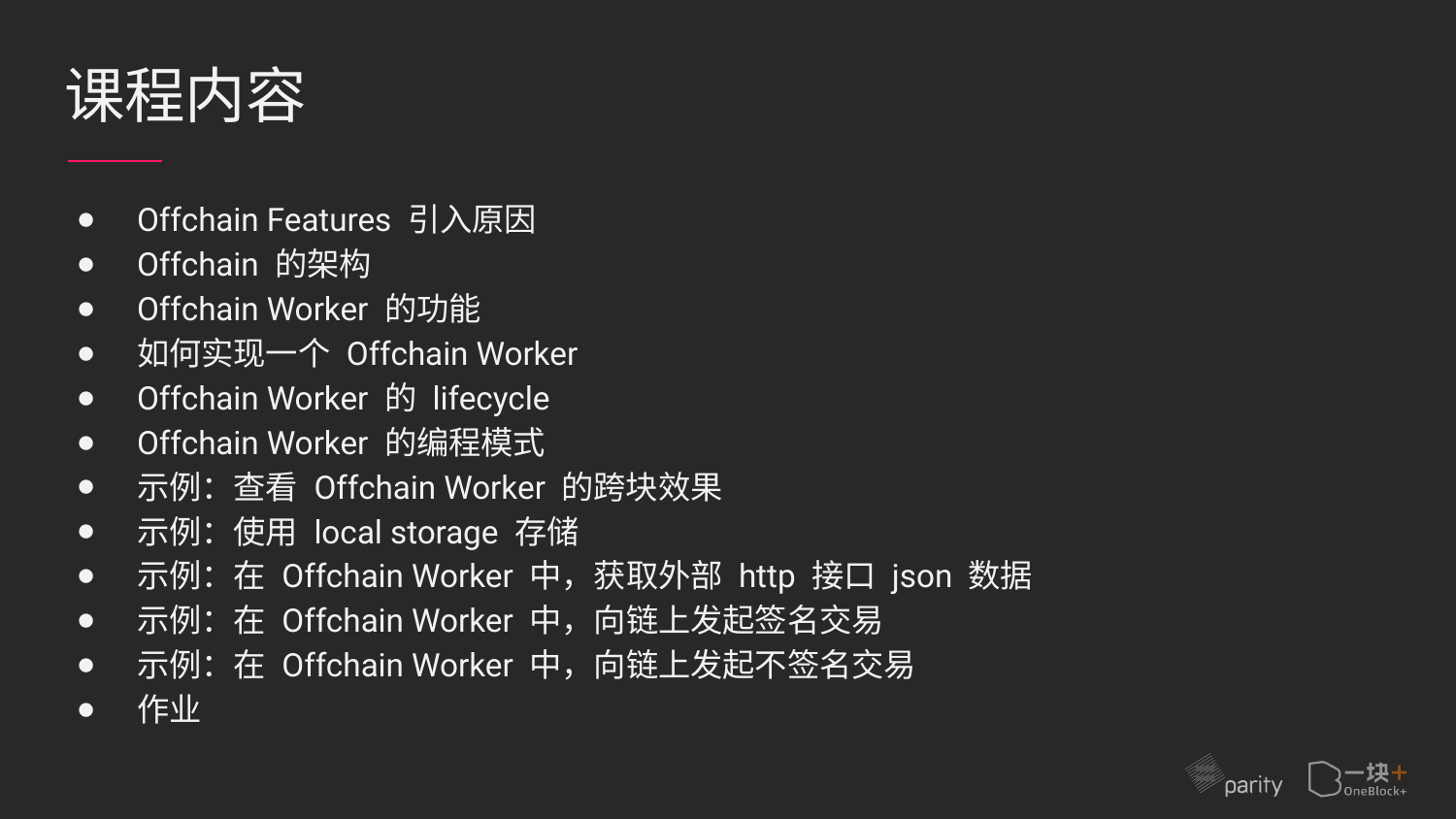

课程内容
Offchain Features 引入原因
Offchain 的架构
Offchain Worker 的功能
如何实现一个 Offchain Worker
Offchain Worker 的 lifecycle
Offchain Worker 的编程模式
示例：查看 Offchain Worker 的跨块效果
示例：使用 local storage 存储
示例：在 Offchain Worker 中，获取外部 http 接口 json 数据
示例：在 Offchain Worker 中，向链上发起签名交易
示例：在 Offchain Worker 中，向链上发起不签名交易
作业